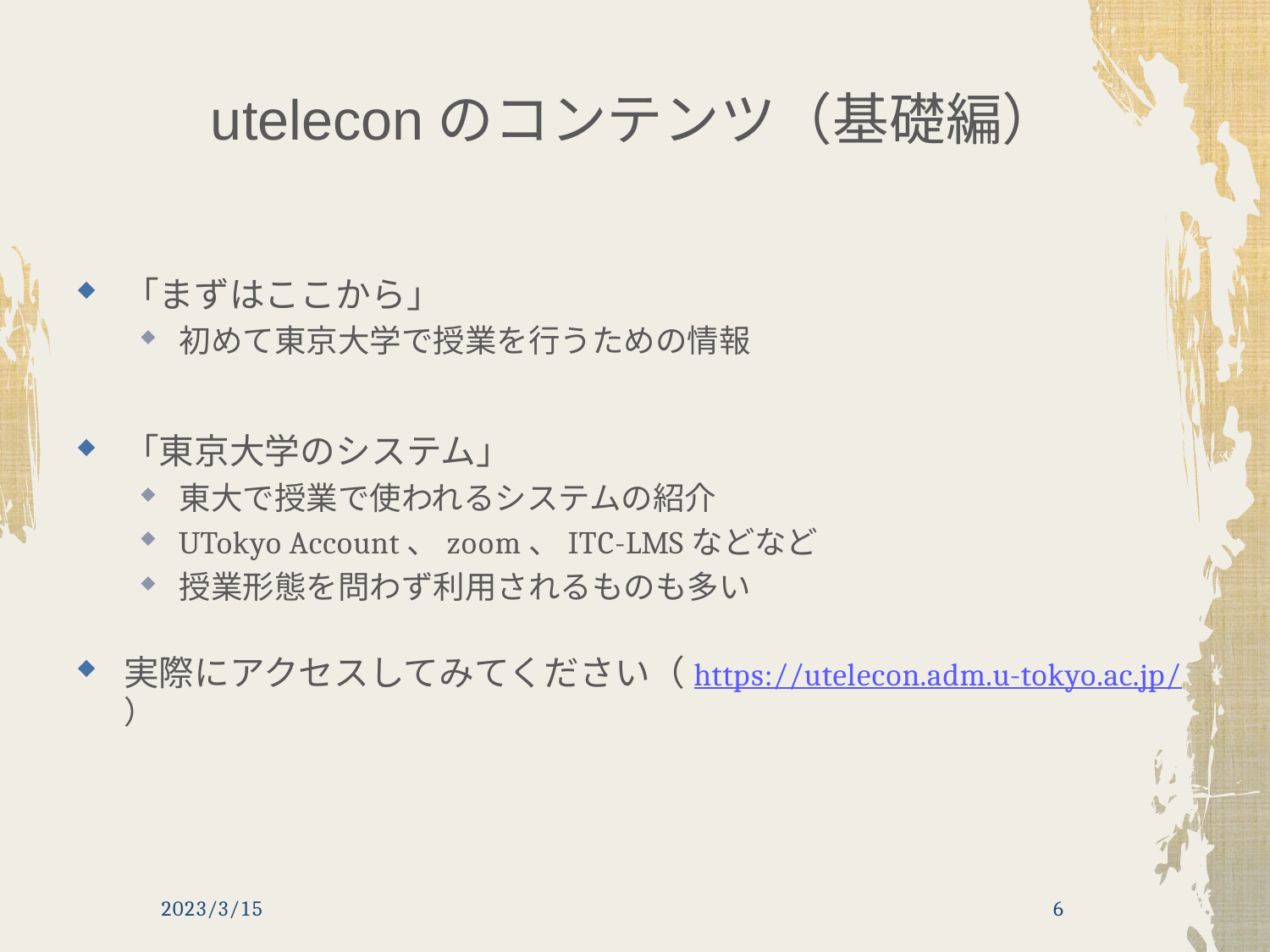

# uteleconのコンテンツ（基礎編）
「まずはここから」
初めて東京大学で授業を行うための情報

「東京大学のシステム」
東大で授業で使われるシステムの紹介
UTokyo Account、zoom、ITC-LMSなどなど
授業形態を問わず利用されるものも多い
実際にアクセスしてみてください（https://utelecon.adm.u-tokyo.ac.jp/）
2023/3/15
6